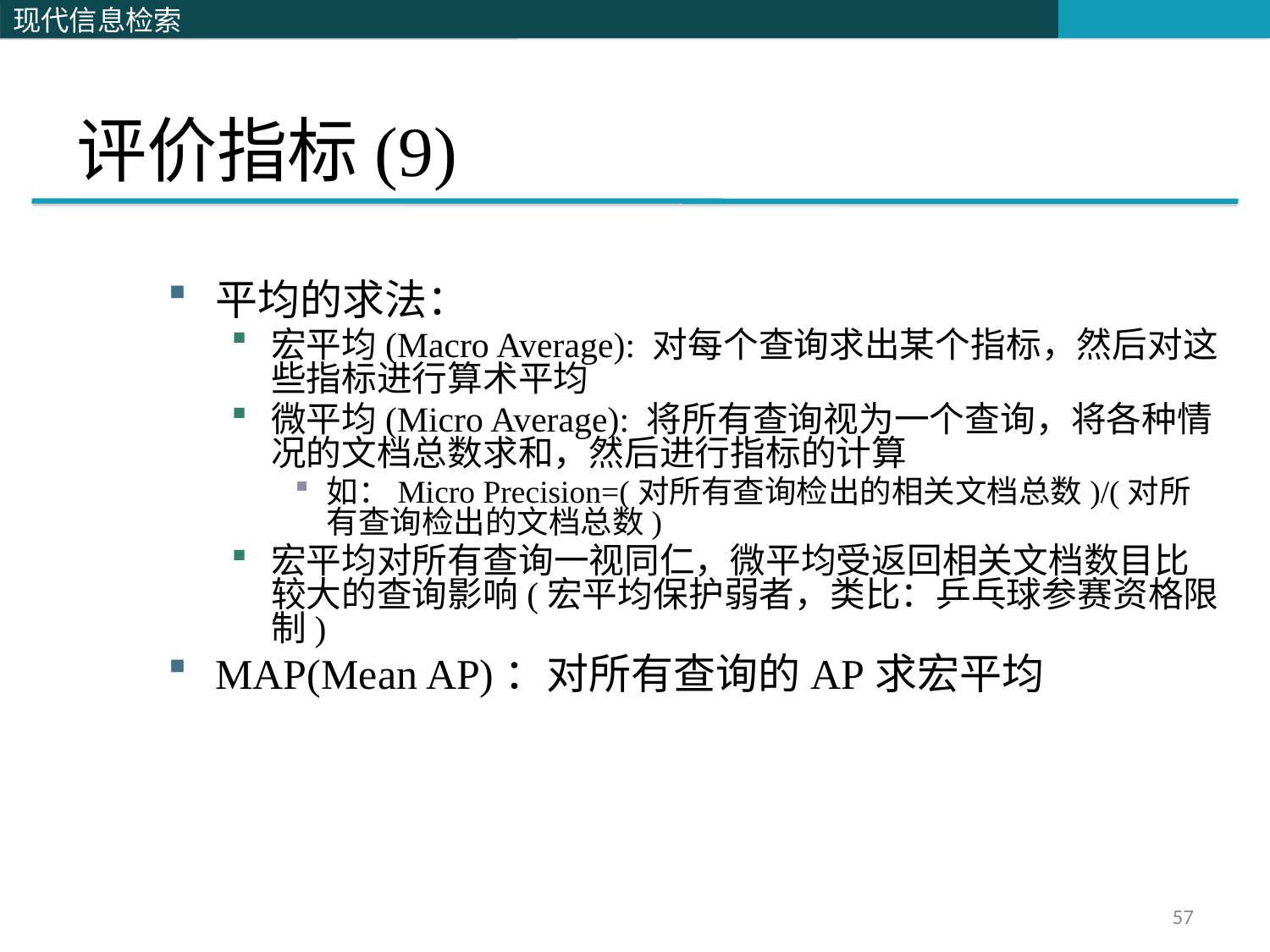

# 评价指标(9)
平均的求法：
宏平均(Macro Average): 对每个查询求出某个指标，然后对这些指标进行算术平均
微平均(Micro Average): 将所有查询视为一个查询，将各种情况的文档总数求和，然后进行指标的计算
如：Micro Precision=(对所有查询检出的相关文档总数)/(对所有查询检出的文档总数)
宏平均对所有查询一视同仁，微平均受返回相关文档数目比较大的查询影响(宏平均保护弱者，类比：乒乓球参赛资格限制)
MAP(Mean AP)：对所有查询的AP求宏平均

57